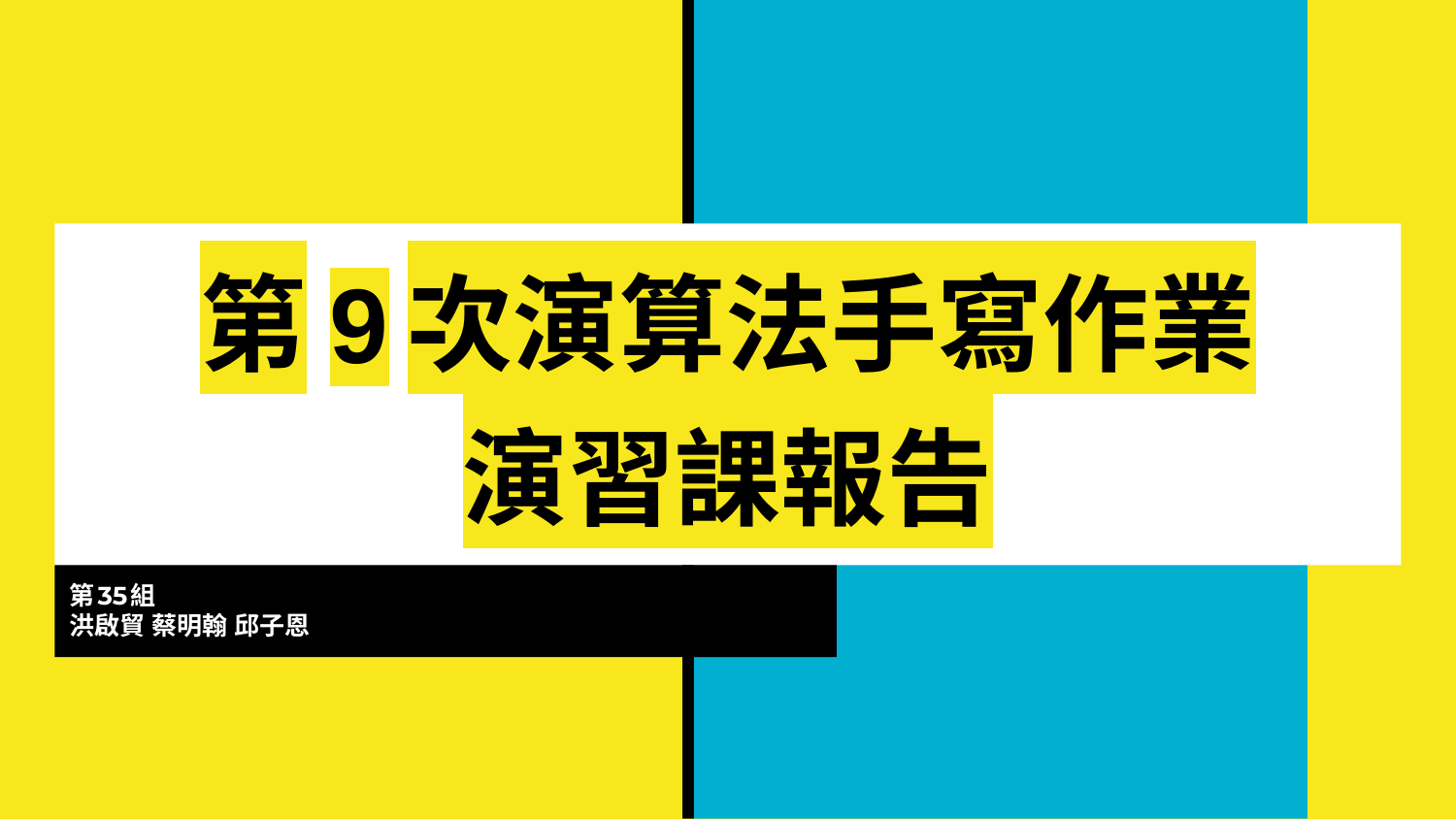

# 第9次演算法手寫作業
演習課報告
第35組
洪啟貿 蔡明翰 邱子恩